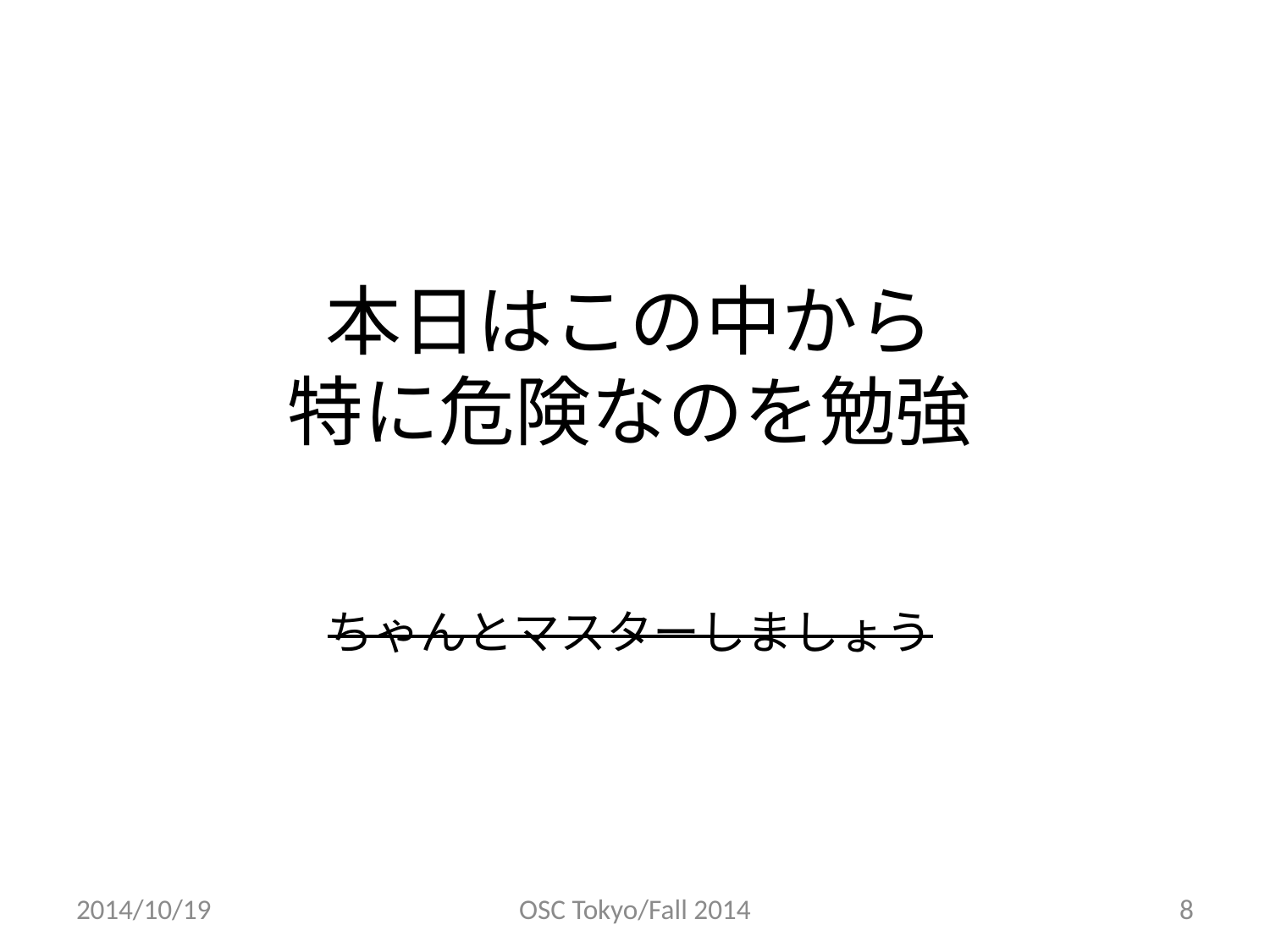

# 本日はこの中から 特に危険なのを勉強 ちゃんとマスターしましょう
2014/10/19
OSC Tokyo/Fall 2014
8